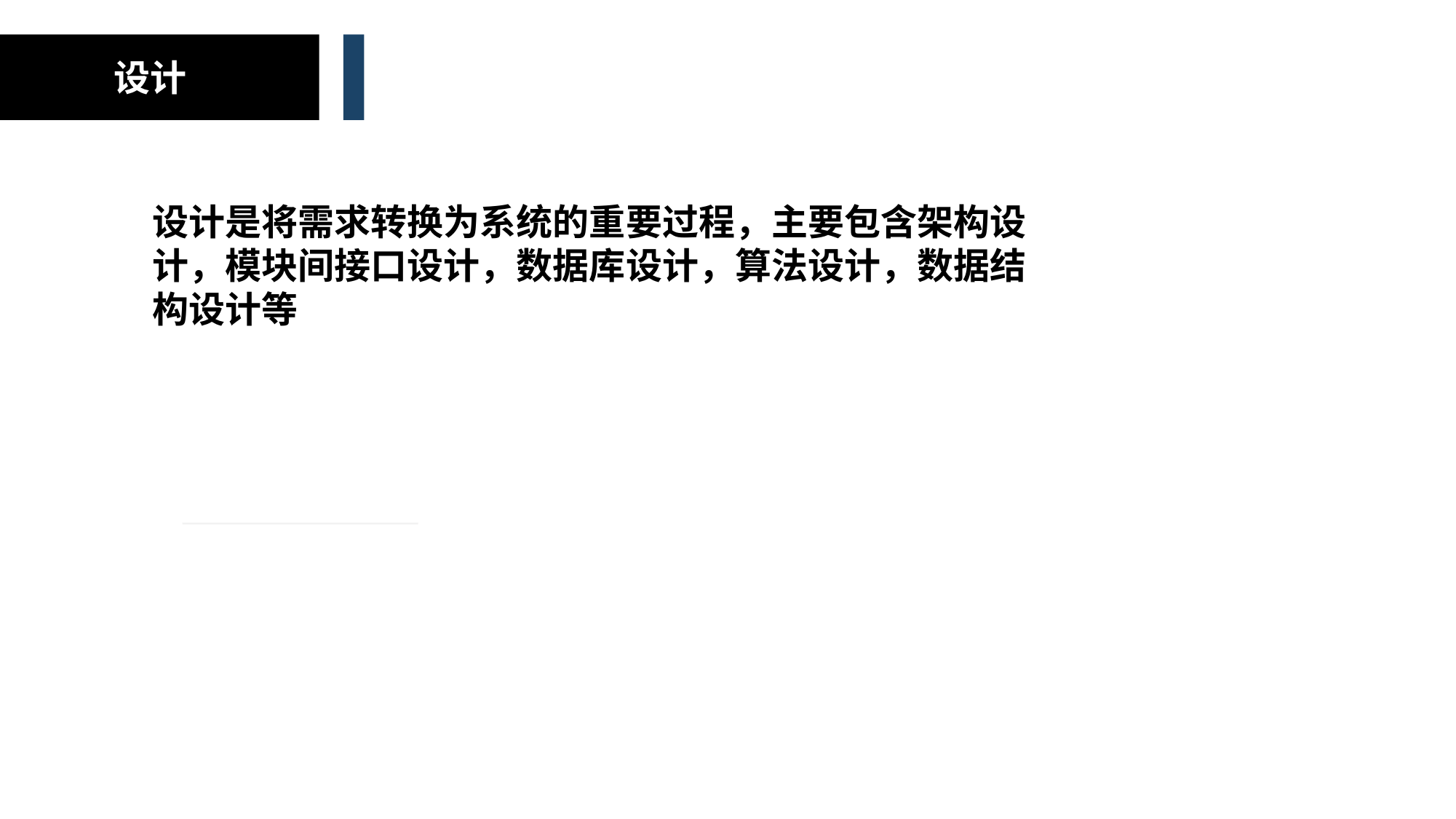

设计
设计是将需求转换为系统的重要过程，主要包含架构设计，模块间接口设计，数据库设计，算法设计，数据结构设计等